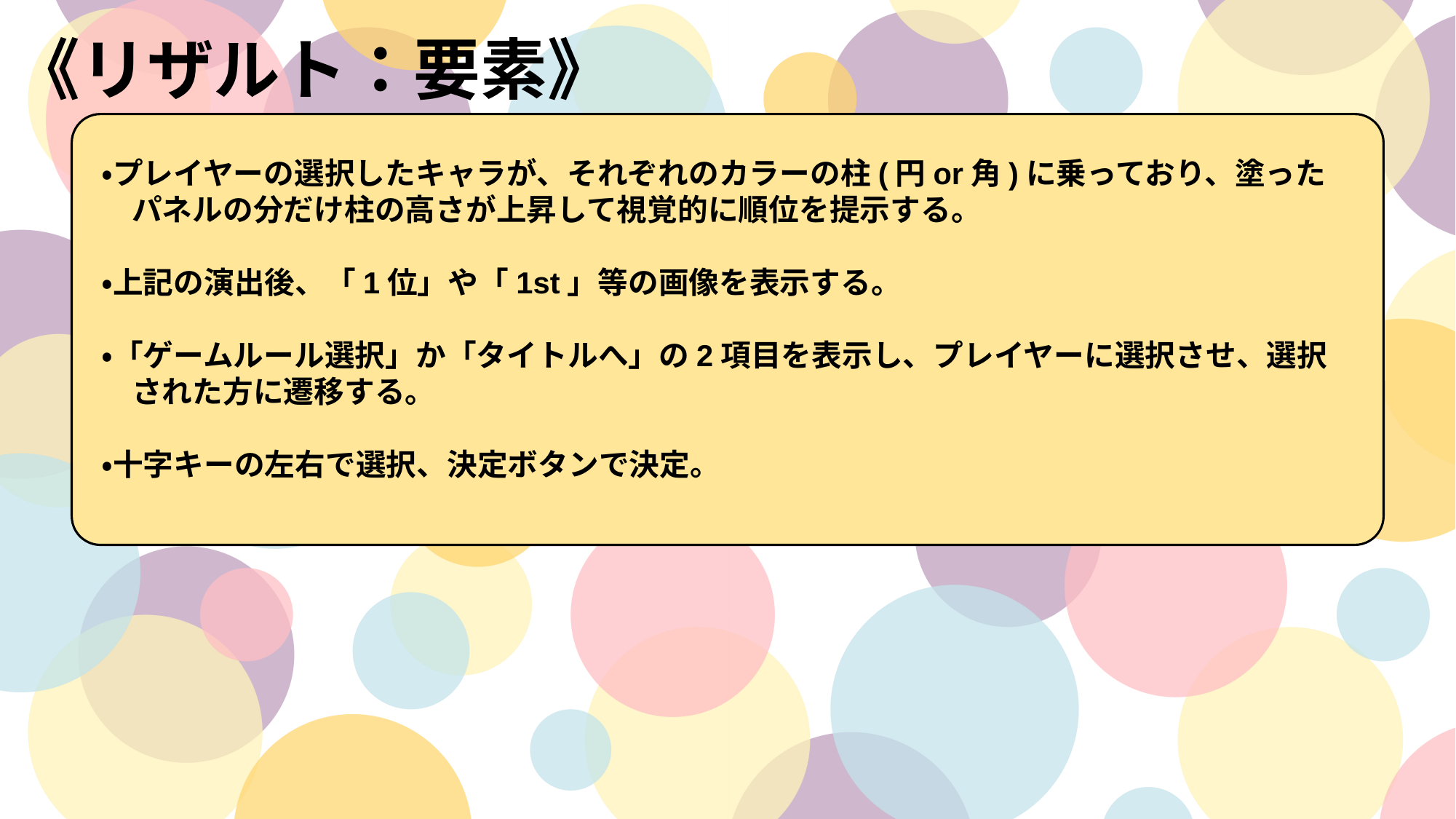

《リザルト：要素》

・プレイヤーの選択したキャラが、それぞれのカラーの柱(円or角)に乗っており、塗った
　パネルの分だけ柱の高さが上昇して視覚的に順位を提示する。

・上記の演出後、「1位」や「1st」等の画像を表示する。

・「ゲームルール選択」か「タイトルへ」の2項目を表示し、プレイヤーに選択させ、選択
　された方に遷移する。

・十字キーの左右で選択、決定ボタンで決定。